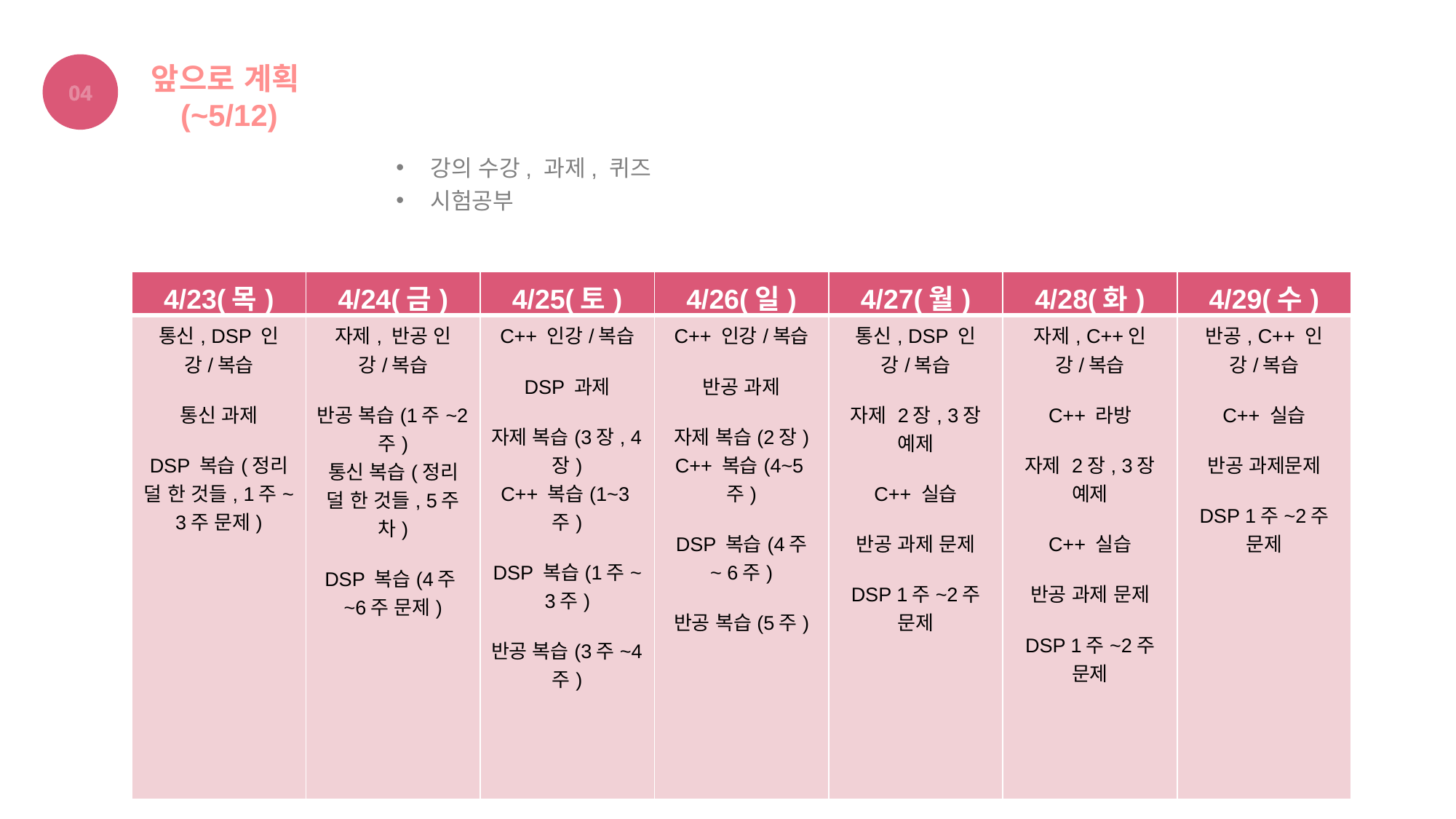

04
앞으로 계획(~5/12)

강의 수강, 과제, 퀴즈
시험공부

| 4/23(목) | 4/24(금) | 4/25(토) | 4/26(일) | 4/27(월) | 4/28(화) | 4/29(수) |
| --- | --- | --- | --- | --- | --- | --- |
| 통신, DSP 인강/복습 통신 과제 DSP 복습(정리 덜 한 것들, 1주~ 3주 문제) | 자제, 반공 인강/복습 반공 복습(1주~2주) 통신 복습(정리 덜 한 것들, 5주차) DSP 복습(4주~6주 문제) | C++ 인강/복습 DSP 과제 자제 복습(3장, 4장) C++ 복습(1~3주) DSP 복습(1주~ 3주) 반공 복습(3주~4주) | C++ 인강/복습 반공 과제 자제 복습(2장) C++ 복습(4~5주) DSP 복습(4주 ~ 6주) 반공 복습(5주) | 통신, DSP 인강/복습 자제 2장, 3장 예제 C++ 실습 반공 과제 문제 DSP 1주~2주 문제 | 자제, C++인강/복습 C++ 라방 자제 2장, 3장 예제 C++ 실습 반공 과제 문제 DSP 1주~2주 문제 | 반공, C++ 인강/복습 C++ 실습 반공 과제문제 DSP 1주~2주 문제 |